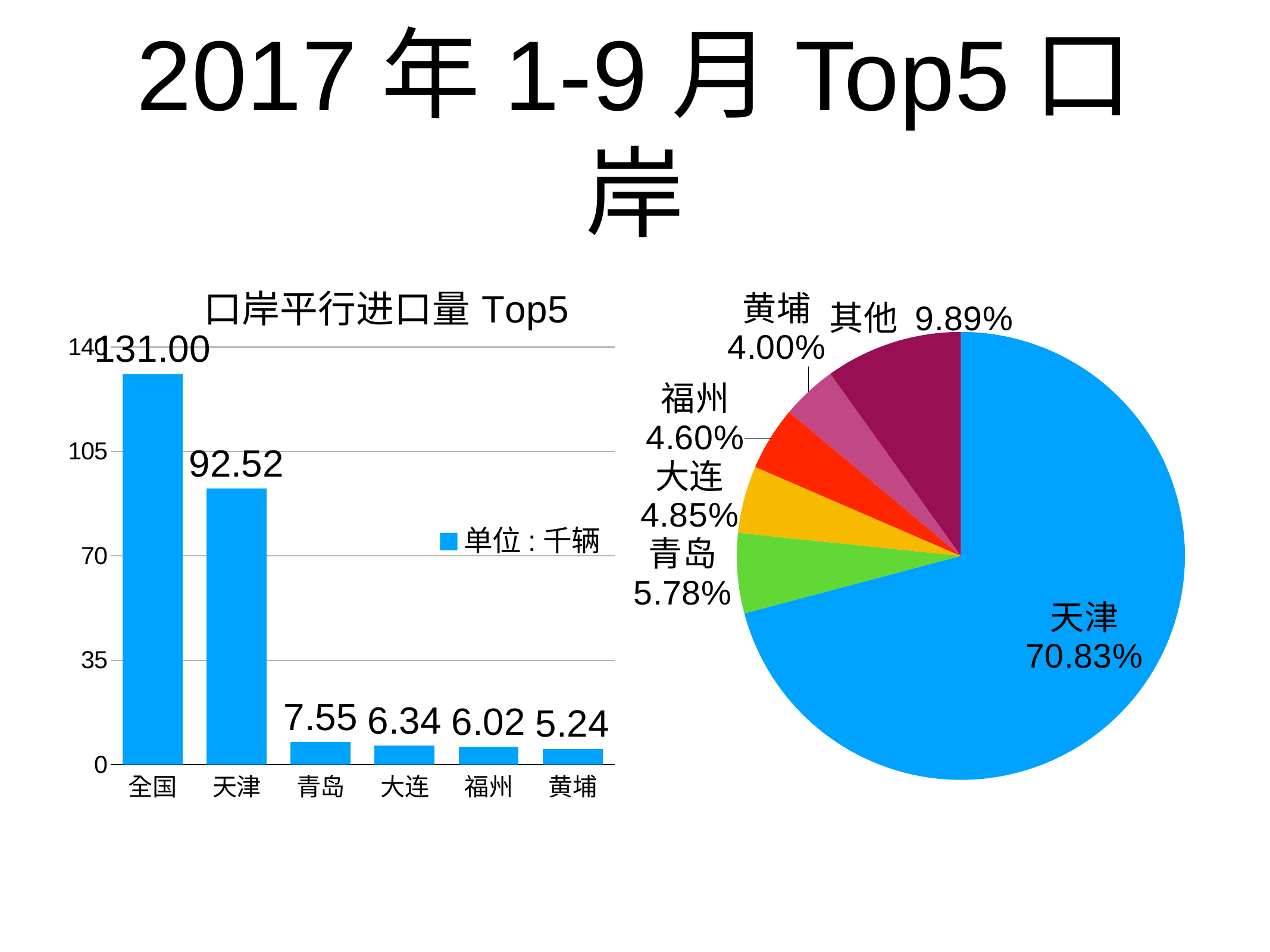

# 2017年1-9月Top5口岸

### Chart

| Category | 区域 1 |
|---|---|
| 天津 | 70.83 |
| 青岛 | 5.78 |
| 大连 | 4.85 |
| 福州 | 4.6 |
| 黄埔 | 4.0 |
| 其他 | 9.89 |

### Chart: 口岸平行进口量Top5

| Category | 单位:千辆 |
|---|---|
| 全国 | 131.0 |
| 天津 | 92.52 |
| 青岛 | 7.552 |
| 大连 | 6.341 |
| 福州 | 6.02 |
| 黄埔 | 5.235 |